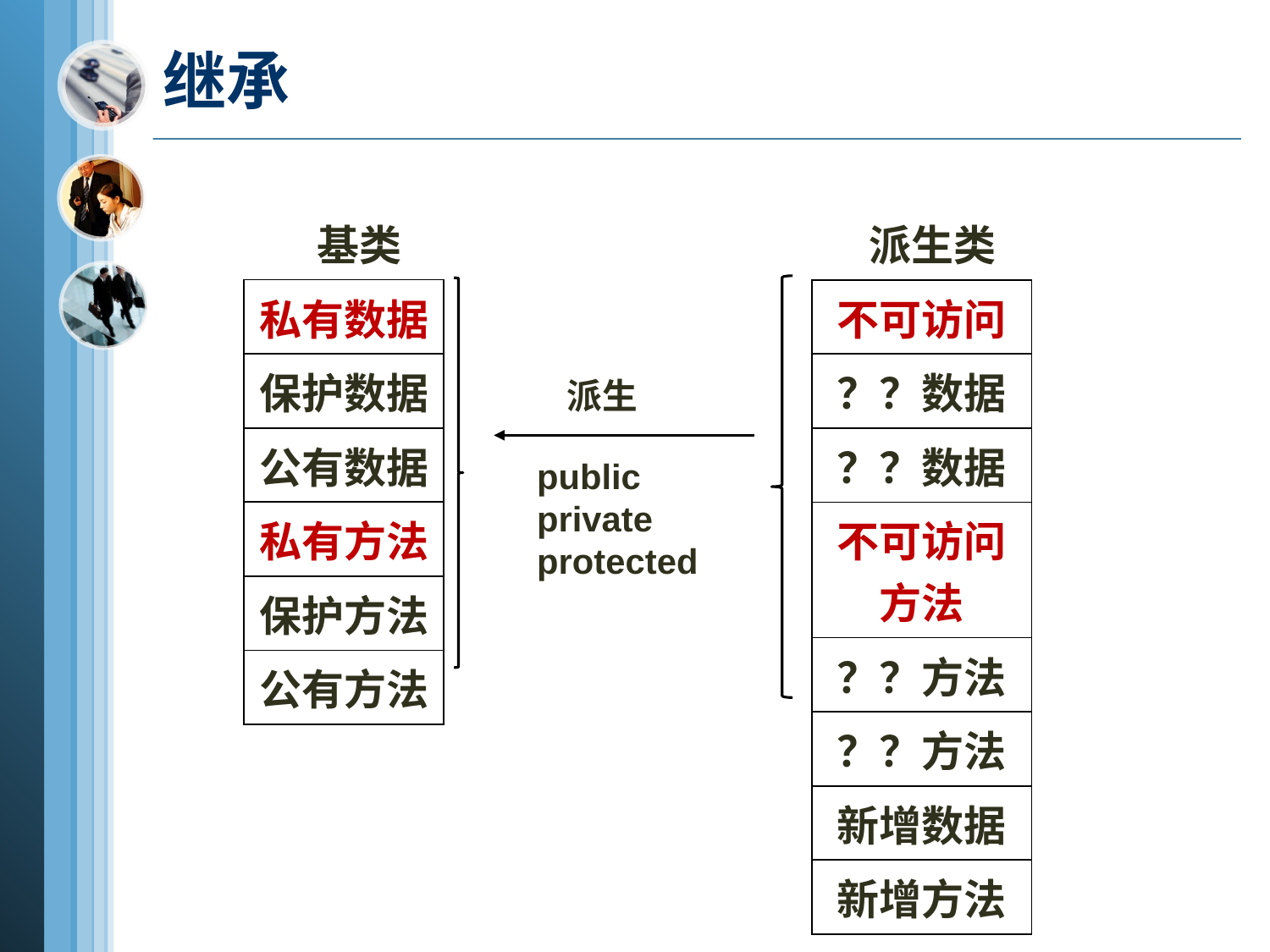

# 继承
| 基类 |
| --- |
| 私有数据 |
| 保护数据 |
| 公有数据 |
| 私有方法 |
| 保护方法 |
| 公有方法 |
| 派生类 |
| --- |
| 不可访问 |
| ？？数据 |
| ？？数据 |
| 不可访问方法 |
| ？？方法 |
| ？？方法 |
| 新增数据 |
| 新增方法 |

    派生
  public
  private
  protected